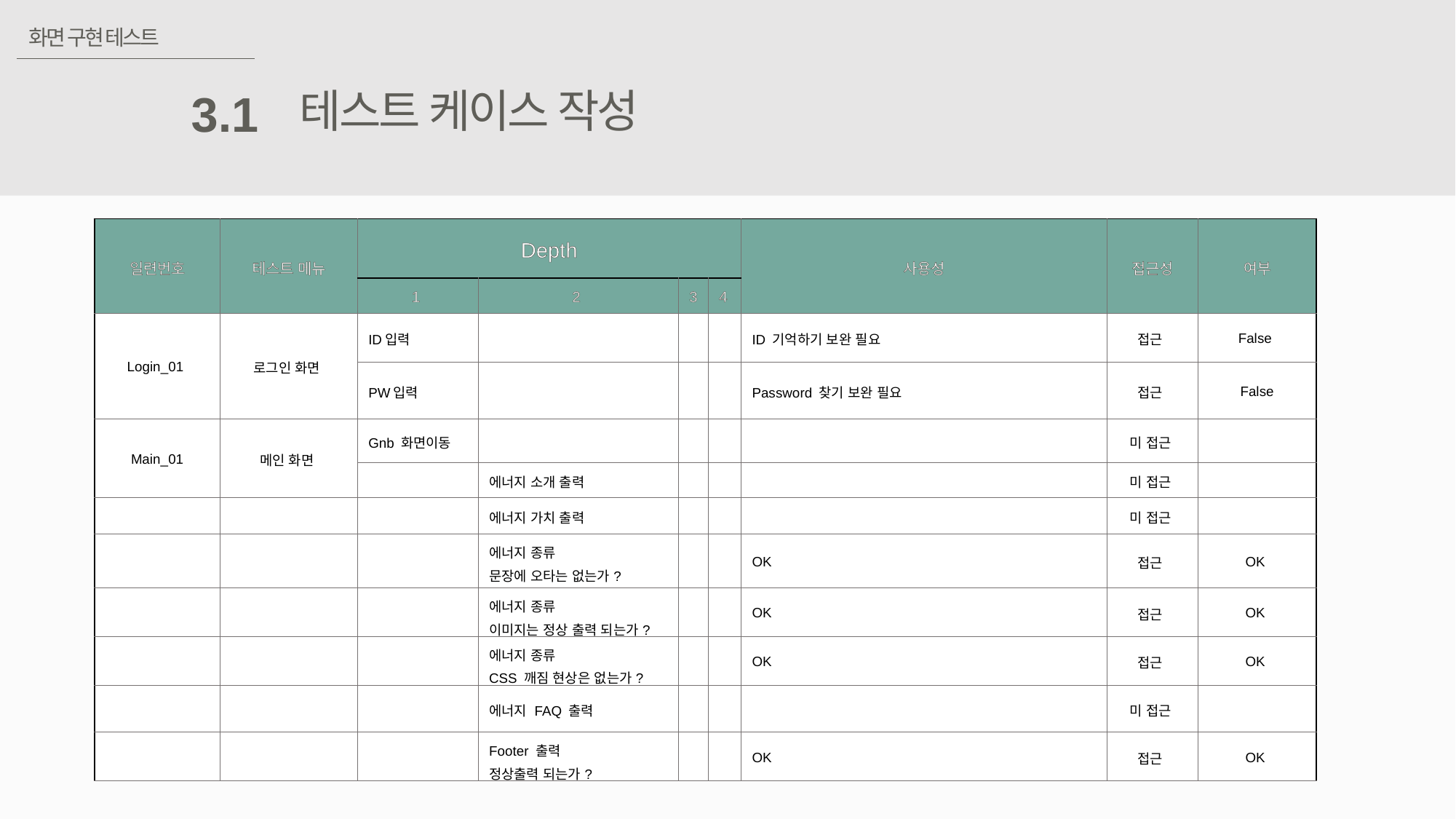

화면 구현 테스트
테스트 케이스 작성
3.1
| 일련번호 | 테스트 메뉴 | Depth |  |  | Depth | 사용성 | 접근성 | 여부 |
| --- | --- | --- | --- | --- | --- | --- | --- | --- |
|  |  | 1 | 2 | 3 | 4 |  |  |  |
| Login\_01 | 로그인 화면 | ID입력 |  |  |  | ID 기억하기 보완 필요 | 접근 | False |
|  |  | PW입력 |  |  |  | Password 찾기 보완 필요 | 접근 | False |
| Main\_01 | 메인 화면 | Gnb 화면이동 |  |  |  |  | 미 접근 |  |
|  |  |  | 에너지 소개 출력 |  |  |  | 미 접근 |  |
|  |  |  | 에너지 가치 출력 |  |  |  | 미 접근 |  |
|  |  |  | 에너지 종류 문장에 오타는 없는가? |  |  | OK | 접근 | OK |
|  |  |  | 에너지 종류 이미지는 정상 출력 되는가? |  |  | OK | 접근 | OK |
|  |  |  | 에너지 종류 CSS 깨짐 현상은 없는가? |  |  | OK | 접근 | OK |
|  |  |  | 에너지 FAQ 출력 |  |  |  | 미 접근 |  |
|  |  |  | Footer 출력 정상출력 되는가? |  |  | OK | 접근 | OK |
9